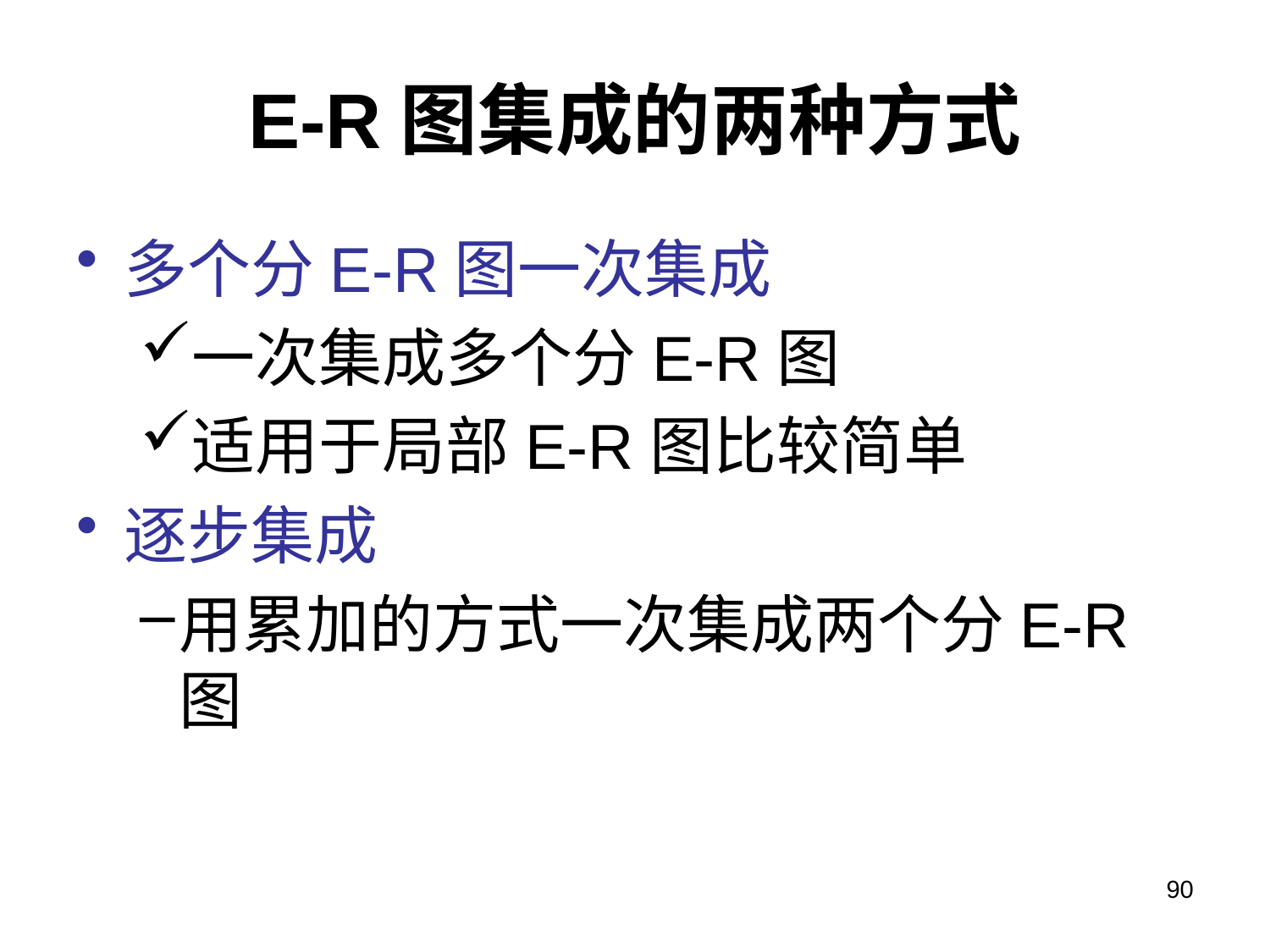

# E-R图集成的两种方式
多个分E-R图一次集成
一次集成多个分E-R图
适用于局部E-R图比较简单
逐步集成
用累加的方式一次集成两个分E-R图

90